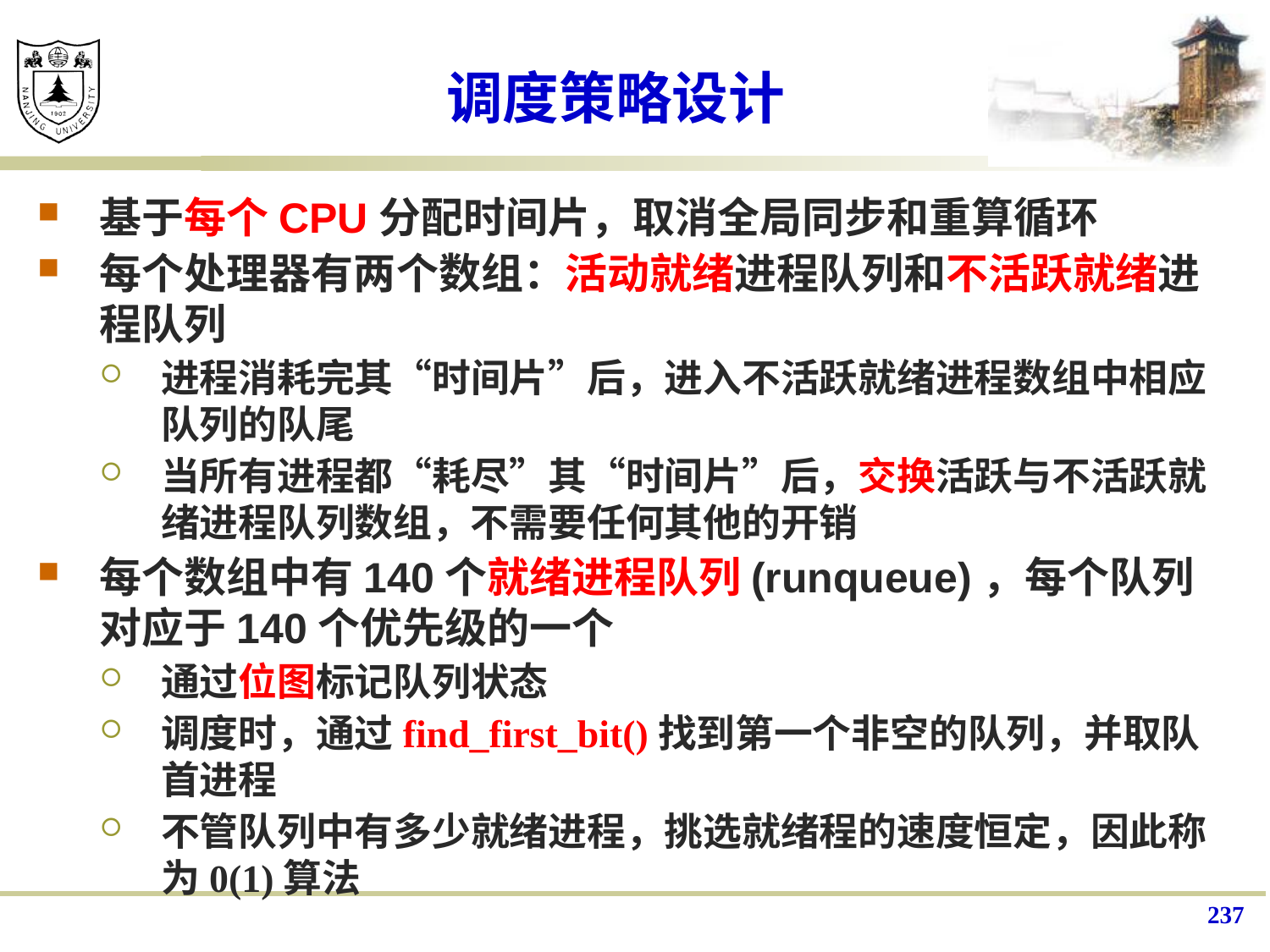

# 调度策略设计
基于每个CPU分配时间片，取消全局同步和重算循环
每个处理器有两个数组：活动就绪进程队列和不活跃就绪进程队列
进程消耗完其“时间片”后，进入不活跃就绪进程数组中相应队列的队尾
当所有进程都“耗尽”其“时间片”后，交换活跃与不活跃就绪进程队列数组，不需要任何其他的开销
每个数组中有140个就绪进程队列(runqueue)，每个队列对应于140个优先级的一个
通过位图标记队列状态
调度时，通过find_first_bit()找到第一个非空的队列，并取队首进程
不管队列中有多少就绪进程，挑选就绪程的速度恒定，因此称为0(1)算法
237